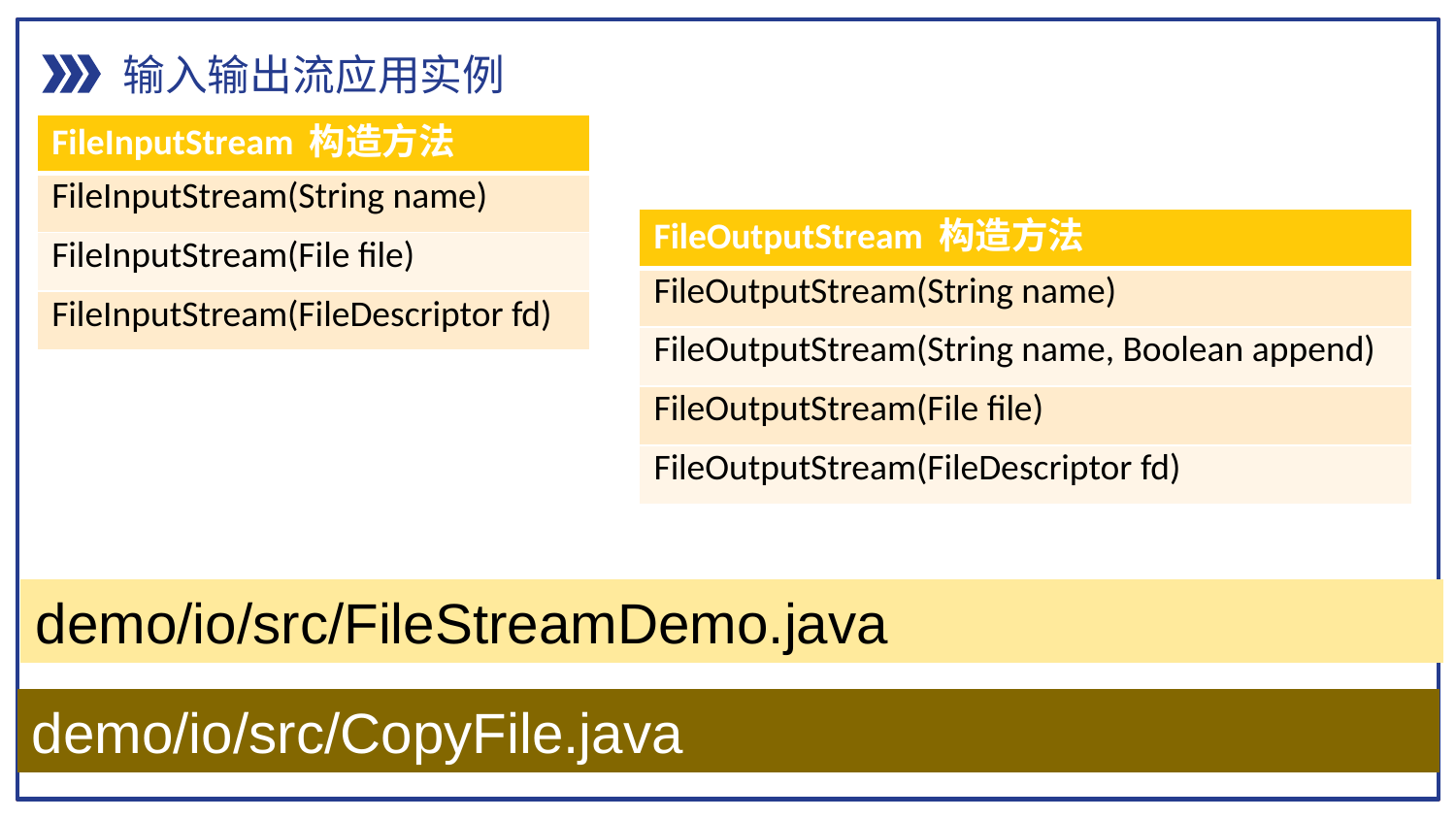

输入输出流应用实例

| FileInputStream 构造方法 |
| --- |
| FileInputStream(String name) |
| FileInputStream(File file) |
| FileInputStream(FileDescriptor fd) |
| FileOutputStream 构造方法 |
| --- |
| FileOutputStream(String name) |
| FileOutputStream(String name, Boolean append) |
| FileOutputStream(File file) |
| FileOutputStream(FileDescriptor fd) |
demo/io/src/FileStreamDemo.java
demo/io/src/CopyFile.java